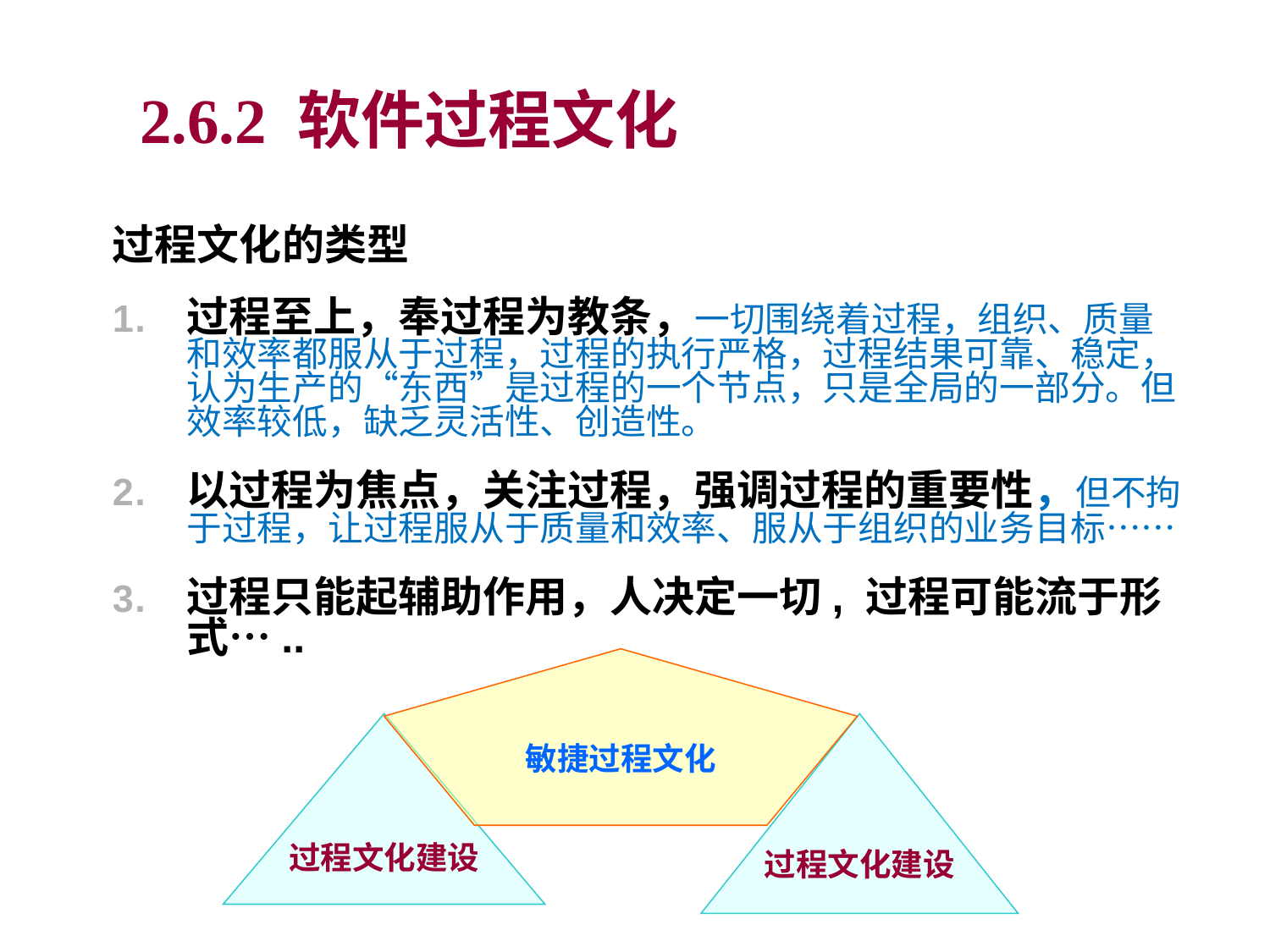

2.6.2 软件过程文化
过程文化的类型
过程至上，奉过程为教条，一切围绕着过程，组织、质量和效率都服从于过程，过程的执行严格，过程结果可靠、稳定，认为生产的“东西”是过程的一个节点，只是全局的一部分。但效率较低，缺乏灵活性、创造性。
以过程为焦点，关注过程，强调过程的重要性，但不拘于过程，让过程服从于质量和效率、服从于组织的业务目标……
过程只能起辅助作用，人决定一切, 过程可能流于形式…..
敏捷过程文化
过程文化建设
过程文化建设